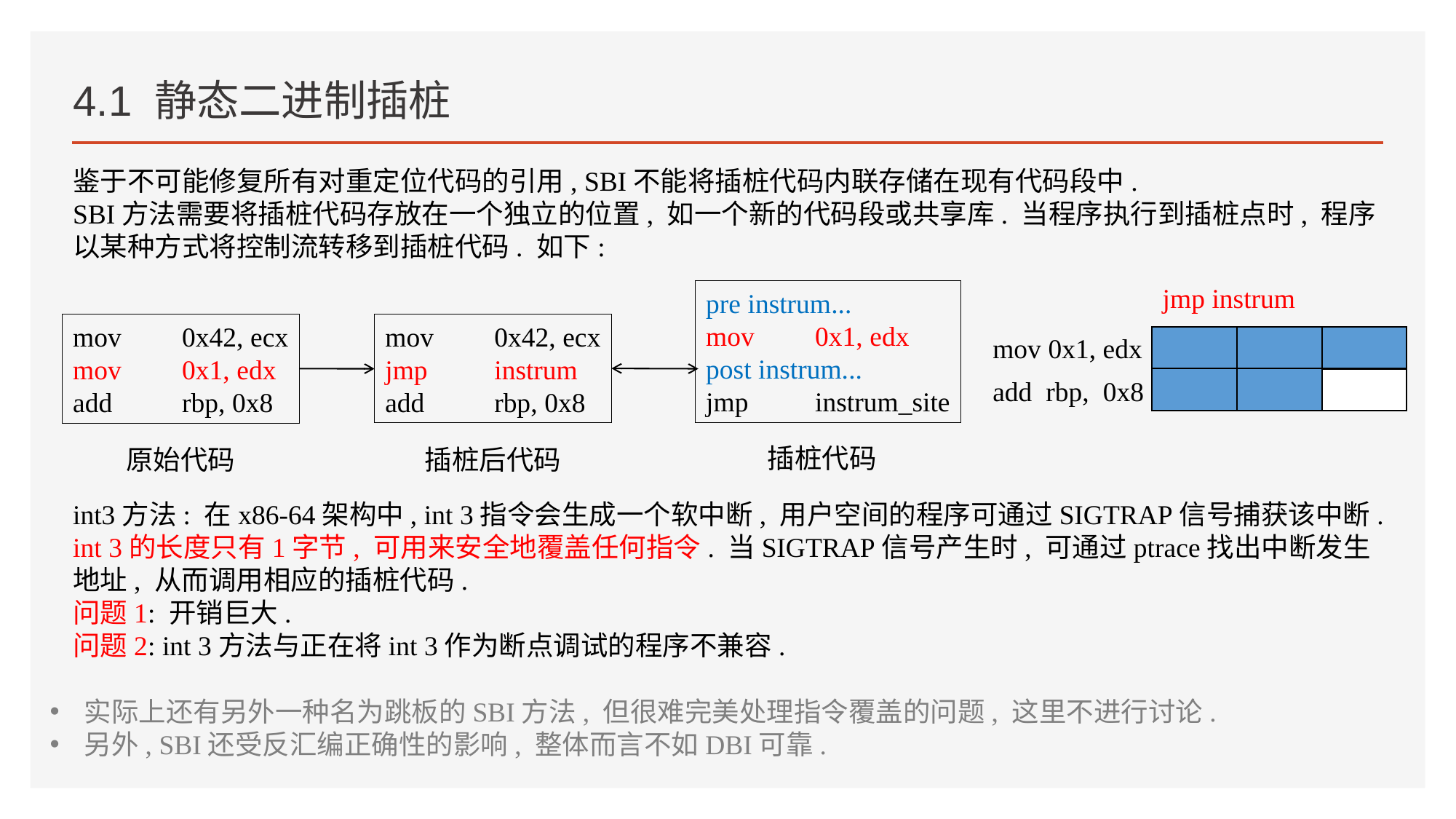

# 4.1 静态二进制插桩
鉴于不可能修复所有对重定位代码的引用, SBI不能将插桩代码内联存储在现有代码段中.
SBI方法需要将插桩代码存放在一个独立的位置, 如一个新的代码段或共享库. 当程序执行到插桩点时, 程序以某种方式将控制流转移到插桩代码. 如下:
jmp instrum
pre instrum...
mov	0x1, edx
post instrum...
jmp 	instrum_site
mov	0x42, ecx
jmp	instrum
add	rbp, 0x8
mov	0x42, ecx
mov	0x1, edx
add	rbp, 0x8
mov 0x1, edx

add  rbp,  0x8

插桩代码
原始代码
插桩后代码
int3方法: 在x86-64架构中, int 3指令会生成一个软中断, 用户空间的程序可通过SIGTRAP信号捕获该中断. int 3的长度只有1字节, 可用来安全地覆盖任何指令. 当SIGTRAP信号产生时, 可通过ptrace找出中断发生地址, 从而调用相应的插桩代码.
问题1: 开销巨大.
问题2: int 3方法与正在将int 3作为断点调试的程序不兼容.
实际上还有另外一种名为跳板的SBI方法, 但很难完美处理指令覆盖的问题, 这里不进行讨论.
另外, SBI还受反汇编正确性的影响, 整体而言不如DBI可靠.